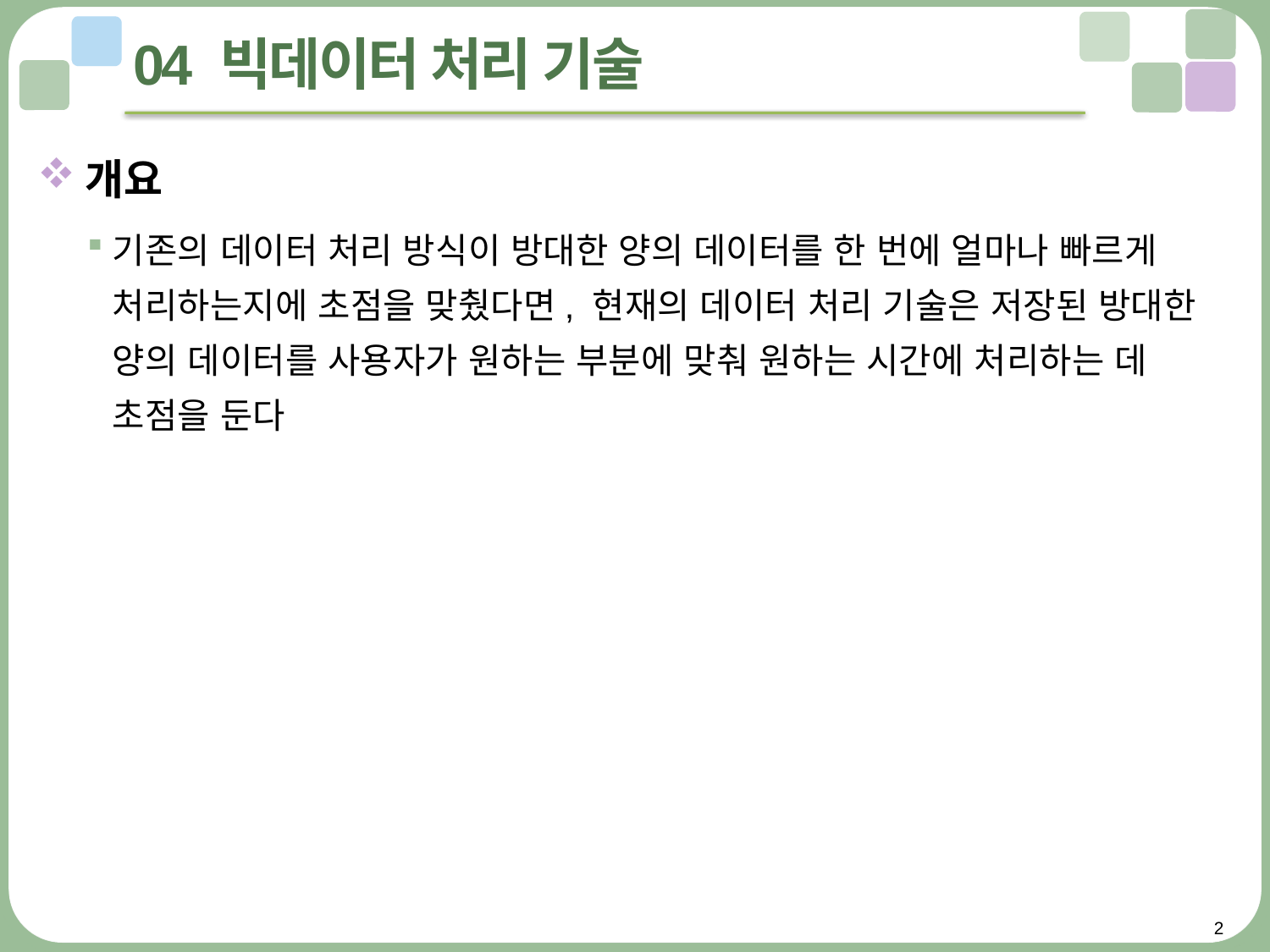

# 04 빅데이터 처리 기술
개요
기존의 데이터 처리 방식이 방대한 양의 데이터를 한 번에 얼마나 빠르게 처리하는지에 초점을 맞췄다면, 현재의 데이터 처리 기술은 저장된 방대한 양의 데이터를 사용자가 원하는 부분에 맞춰 원하는 시간에 처리하는 데 초점을 둔다